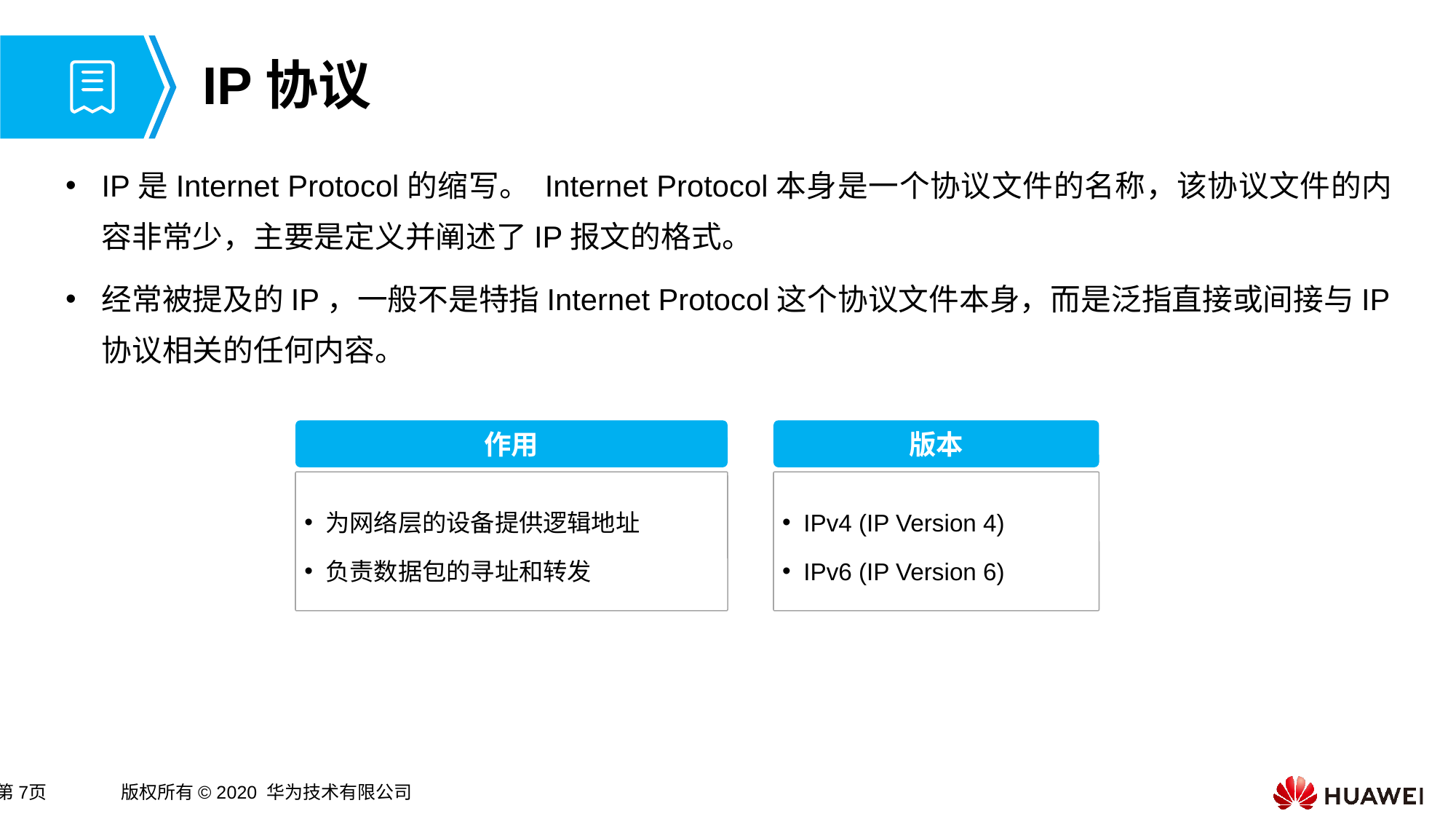

# IP协议
IP是Internet Protocol的缩写。 Internet Protocol本身是一个协议文件的名称，该协议文件的内容非常少，主要是定义并阐述了IP报文的格式。
经常被提及的IP，一般不是特指Internet Protocol这个协议文件本身，而是泛指直接或间接与IP协议相关的任何内容。
作用
版本
为网络层的设备提供逻辑地址
负责数据包的寻址和转发
IPv4 (IP Version 4)
IPv6 (IP Version 6)